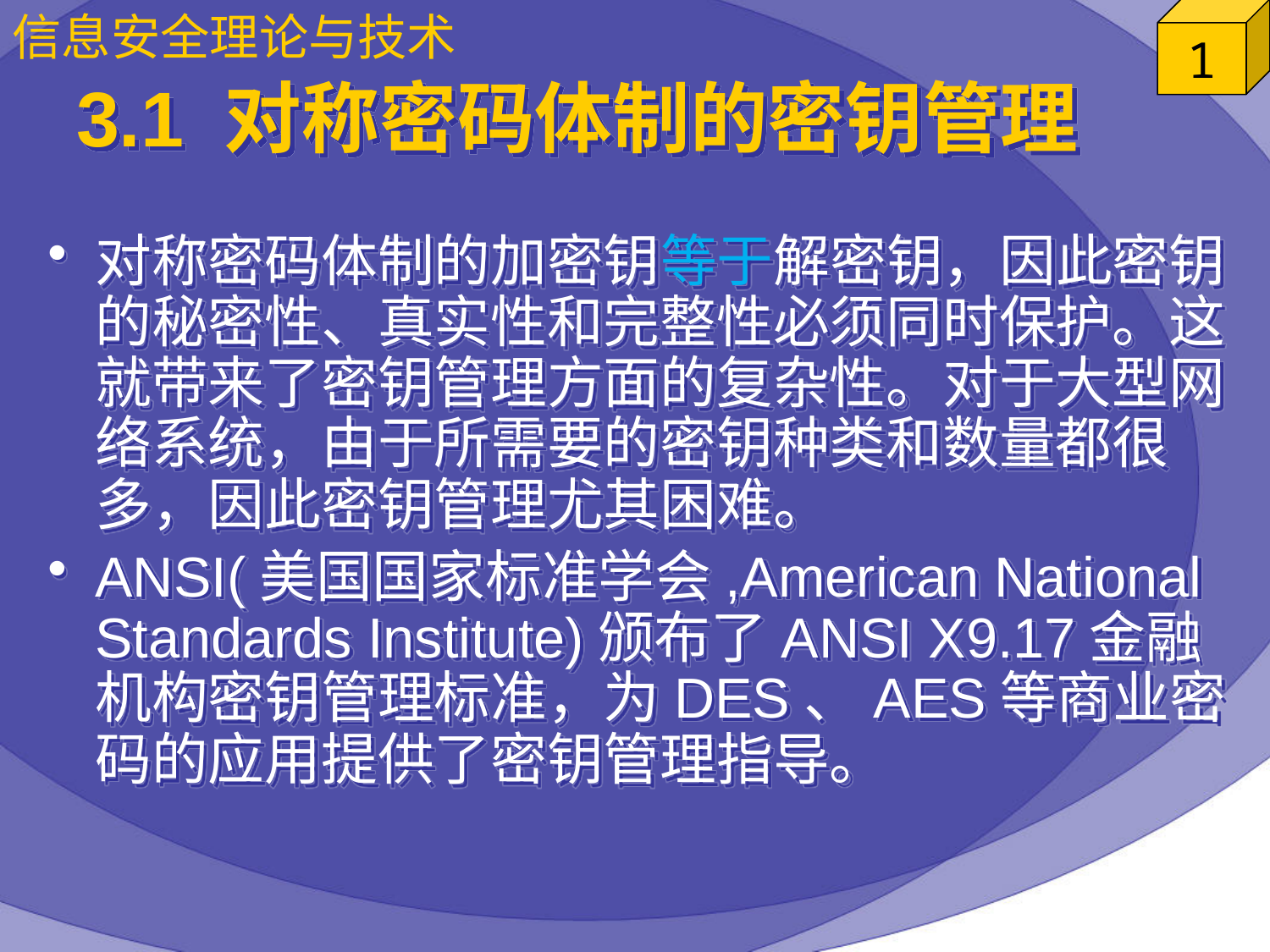

# 3.1 对称密码体制的密钥管理
对称密码体制的加密钥等于解密钥，因此密钥的秘密性、真实性和完整性必须同时保护。这就带来了密钥管理方面的复杂性。对于大型网络系统，由于所需要的密钥种类和数量都很多，因此密钥管理尤其困难。
ANSI(美国国家标准学会,American National Standards Institute)颁布了ANSI X9.17金融机构密钥管理标准，为DES、AES等商业密码的应用提供了密钥管理指导。